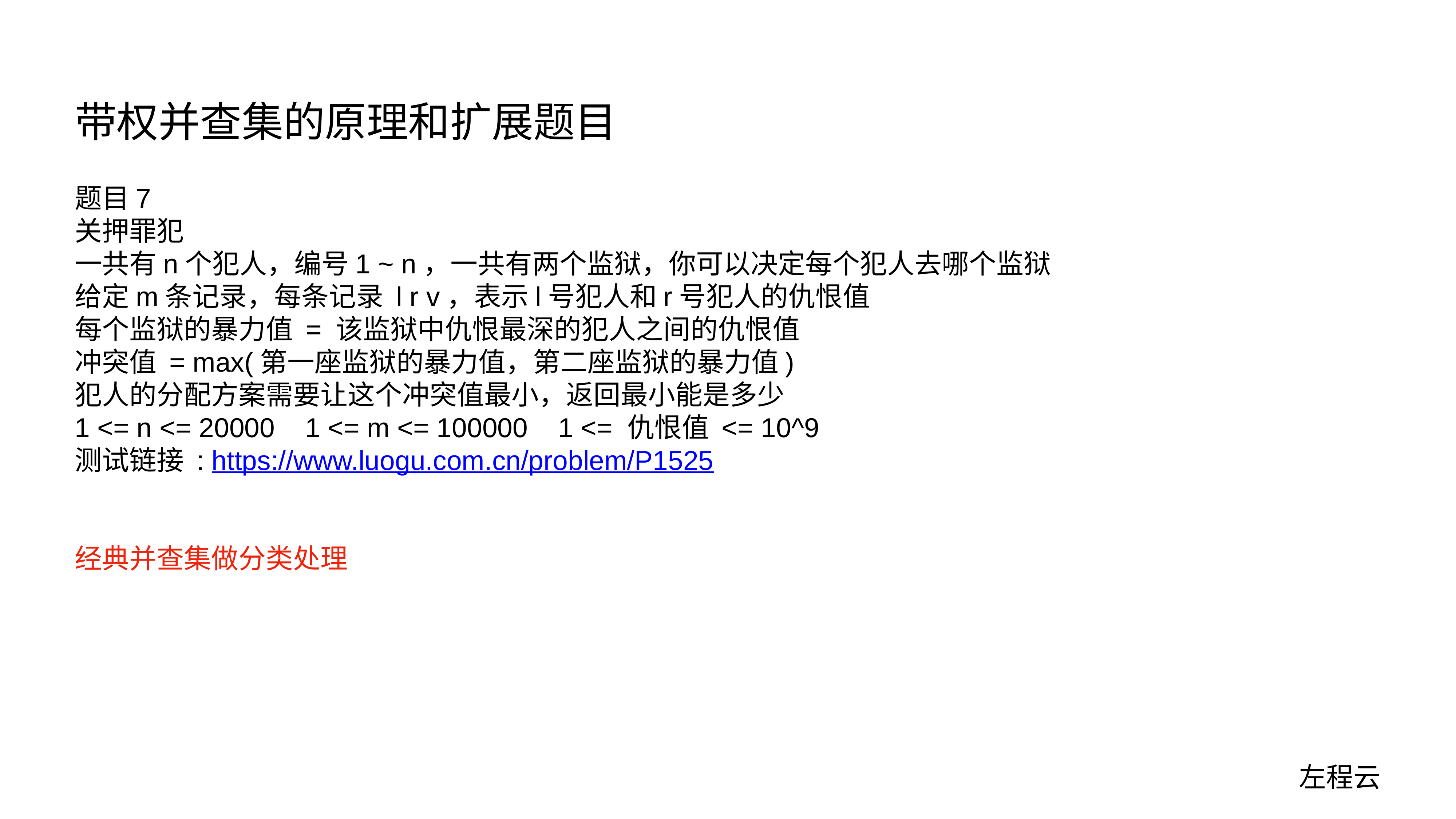

# 带权并查集的原理和扩展题目
题目7
关押罪犯
一共有n个犯人，编号1 ~ n，一共有两个监狱，你可以决定每个犯人去哪个监狱
给定m条记录，每条记录 l r v，表示l号犯人和r号犯人的仇恨值
每个监狱的暴力值 = 该监狱中仇恨最深的犯人之间的仇恨值
冲突值 = max(第一座监狱的暴力值，第二座监狱的暴力值)
犯人的分配方案需要让这个冲突值最小，返回最小能是多少
1 <= n <= 20000    1 <= m <= 100000    1 <= 仇恨值 <= 10^9
测试链接 : https://www.luogu.com.cn/problem/P1525

经典并查集做分类处理
左程云